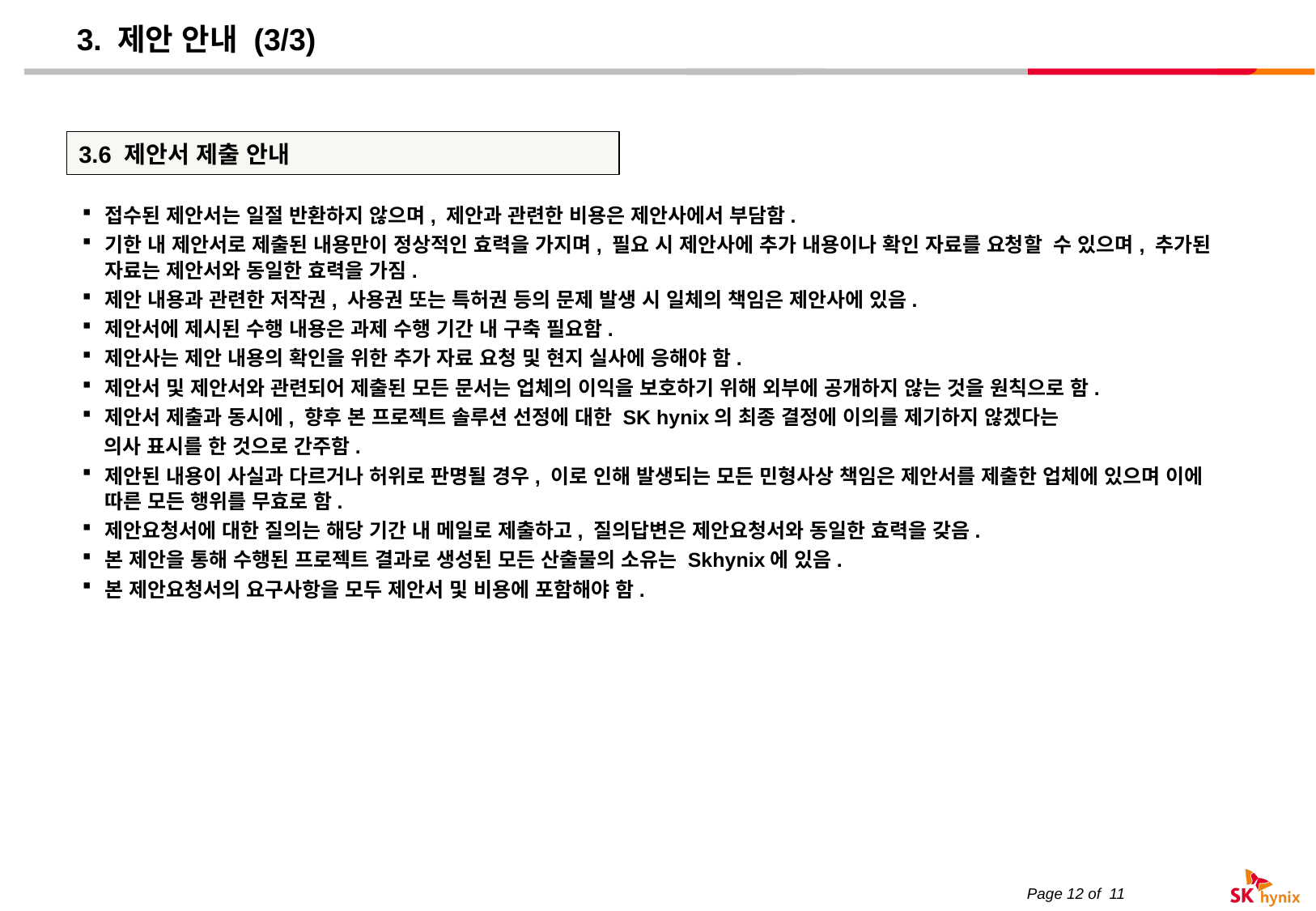

# 3. 제안 안내 (3/3)
3.6 제안서 제출 안내
접수된 제안서는 일절 반환하지 않으며, 제안과 관련한 비용은 제안사에서 부담함.
기한 내 제안서로 제출된 내용만이 정상적인 효력을 가지며, 필요 시 제안사에 추가 내용이나 확인 자료를 요청할  수 있으며, 추가된 자료는 제안서와 동일한 효력을 가짐.
제안 내용과 관련한 저작권, 사용권 또는 특허권 등의 문제 발생 시 일체의 책임은 제안사에 있음.
제안서에 제시된 수행 내용은 과제 수행 기간 내 구축 필요함.
제안사는 제안 내용의 확인을 위한 추가 자료 요청 및 현지 실사에 응해야 함.
제안서 및 제안서와 관련되어 제출된 모든 문서는 업체의 이익을 보호하기 위해 외부에 공개하지 않는 것을 원칙으로 함.
제안서 제출과 동시에, 향후 본 프로젝트 솔루션 선정에 대한 SK hynix의 최종 결정에 이의를 제기하지 않겠다는
   의사 표시를 한 것으로 간주함.
제안된 내용이 사실과 다르거나 허위로 판명될 경우, 이로 인해 발생되는 모든 민형사상 책임은 제안서를 제출한 업체에 있으며 이에 따른 모든 행위를 무효로 함.
제안요청서에 대한 질의는 해당 기간 내 메일로 제출하고, 질의답변은 제안요청서와 동일한 효력을 갖음.
본 제안을 통해 수행된 프로젝트 결과로 생성된 모든 산출물의 소유는 Skhynix에 있음.
본 제안요청서의 요구사항을 모두 제안서 및 비용에 포함해야 함.